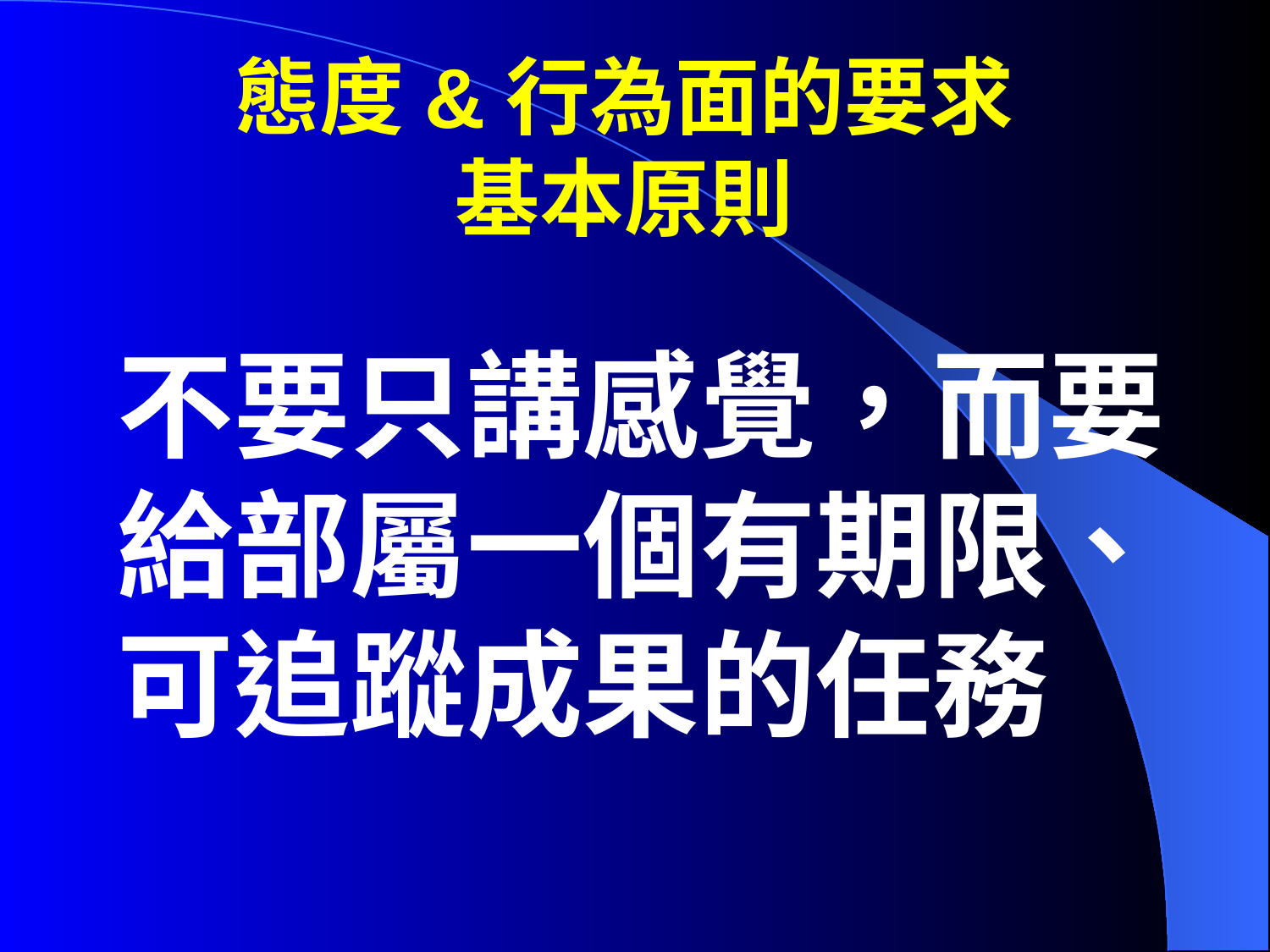

# 態度&行為面的要求 基本原則
不要只講感覺，而要給部屬一個有期限、可追蹤成果的任務